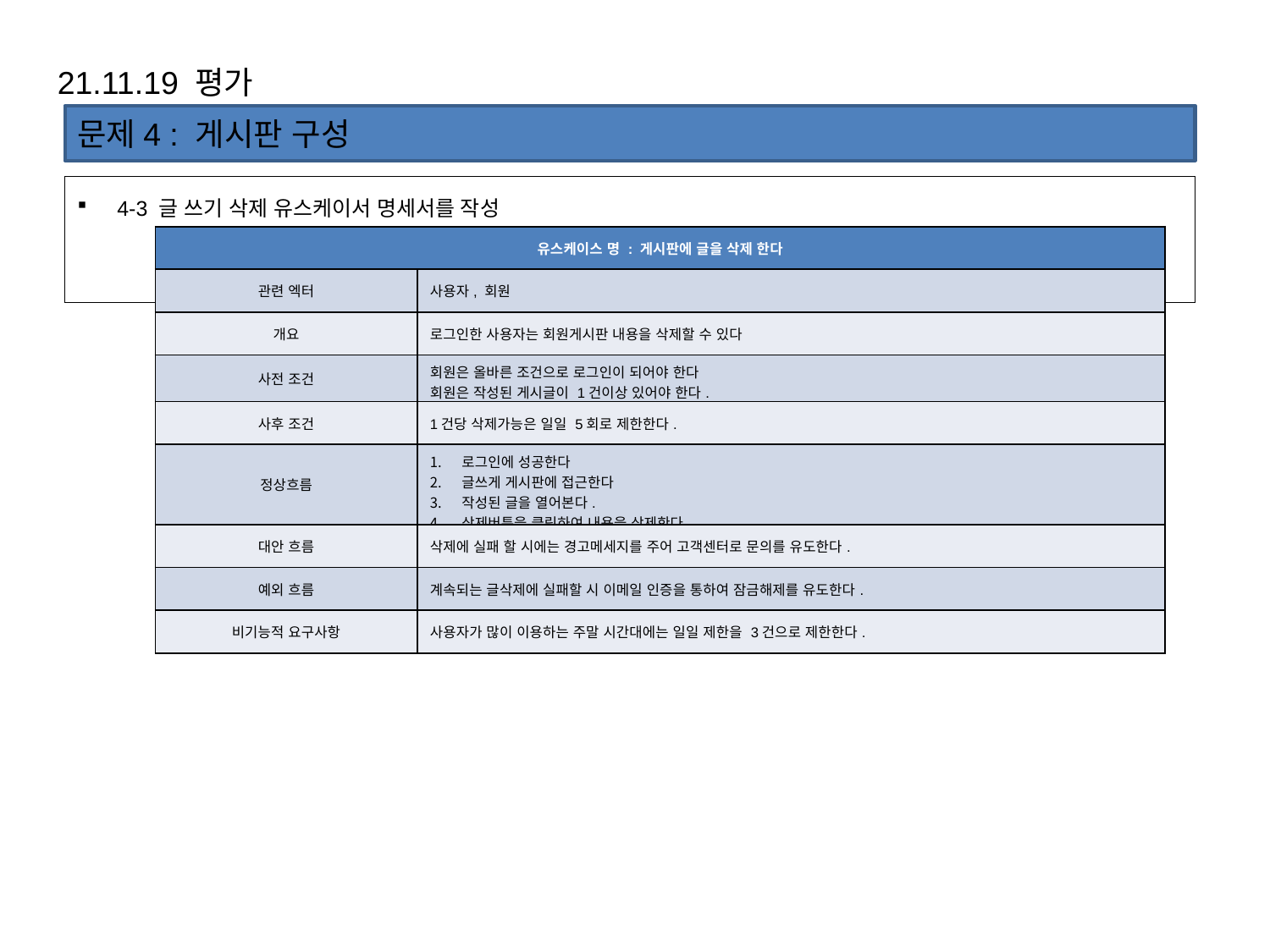

21.11.19 평가
문제4 : 게시판 구성
4-3 글 쓰기 삭제 유스케이서 명세서를 작성

| 유스케이스 명 : 게시판에 글을 삭제 한다 |  |
| --- | --- |
| 관련 엑터 | 사용자, 회원 |
| 개요 | 로그인한 사용자는 회원게시판 내용을 삭제할 수 있다 |
| 사전 조건 | 회원은 올바른 조건으로 로그인이 되어야 한다 회원은 작성된 게시글이 1건이상 있어야 한다. |
| 사후 조건 | 1건당 삭제가능은 일일 5회로 제한한다. |
| 정상흐름 | 로그인에 성공한다 글쓰게 게시판에 접근한다 작성된 글을 열어본다. 삭제버튼을 클릭하여 내용을 삭제한다. |
| 대안 흐름 | 삭제에 실패 할 시에는 경고메세지를 주어 고객센터로 문의를 유도한다. |
| 예외 흐름 | 계속되는 글삭제에 실패할 시 이메일 인증을 통하여 잠금해제를 유도한다. |
| 비기능적 요구사항 | 사용자가 많이 이용하는 주말 시간대에는 일일 제한을 3건으로 제한한다. |